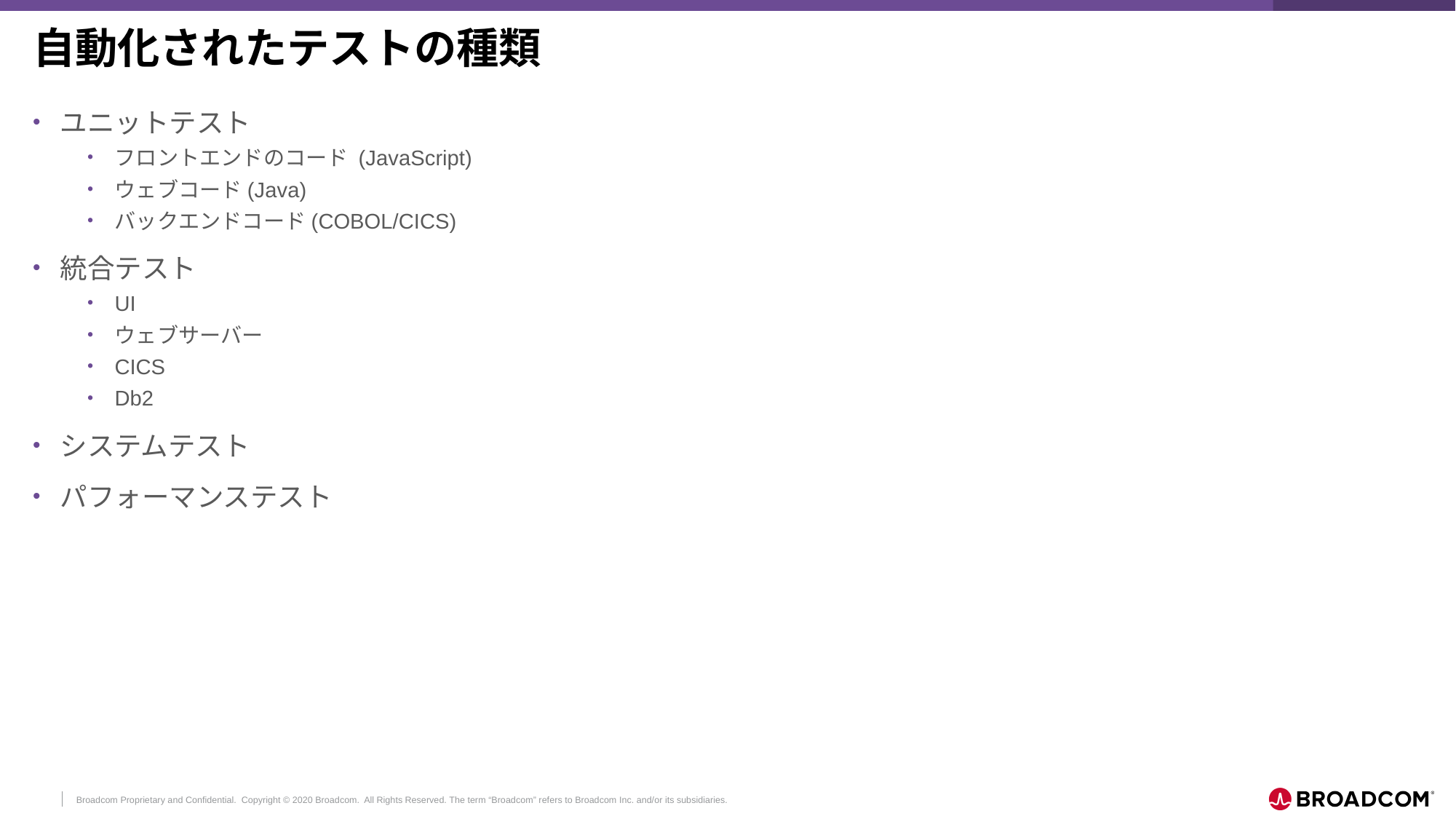

# 自動化されたテストの種類
ユニットテスト
フロントエンドのコード (JavaScript)
ウェブコード(Java)
バックエンドコード(COBOL/CICS)
統合テスト
UI
ウェブサーバー
CICS
Db2
システムテスト
パフォーマンステスト